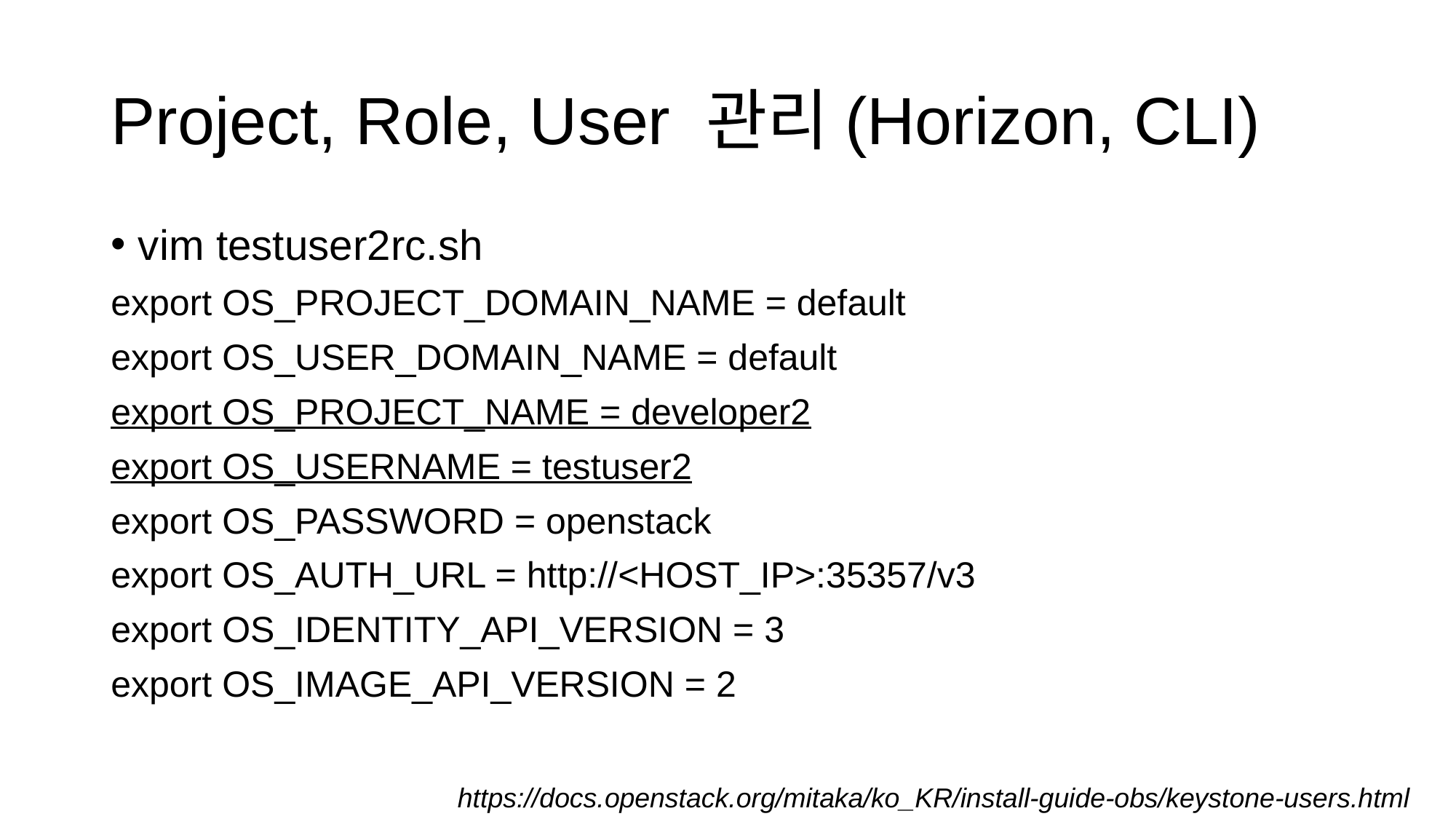

# Project, Role, User 관리(Horizon, CLI)
vim testuser2rc.sh
export OS_PROJECT_DOMAIN_NAME = default
export OS_USER_DOMAIN_NAME = default
export OS_PROJECT_NAME = developer2
export OS_USERNAME = testuser2
export OS_PASSWORD = openstack
export OS_AUTH_URL = http://<HOST_IP>:35357/v3
export OS_IDENTITY_API_VERSION = 3
export OS_IMAGE_API_VERSION = 2
https://docs.openstack.org/mitaka/ko_KR/install-guide-obs/keystone-users.html